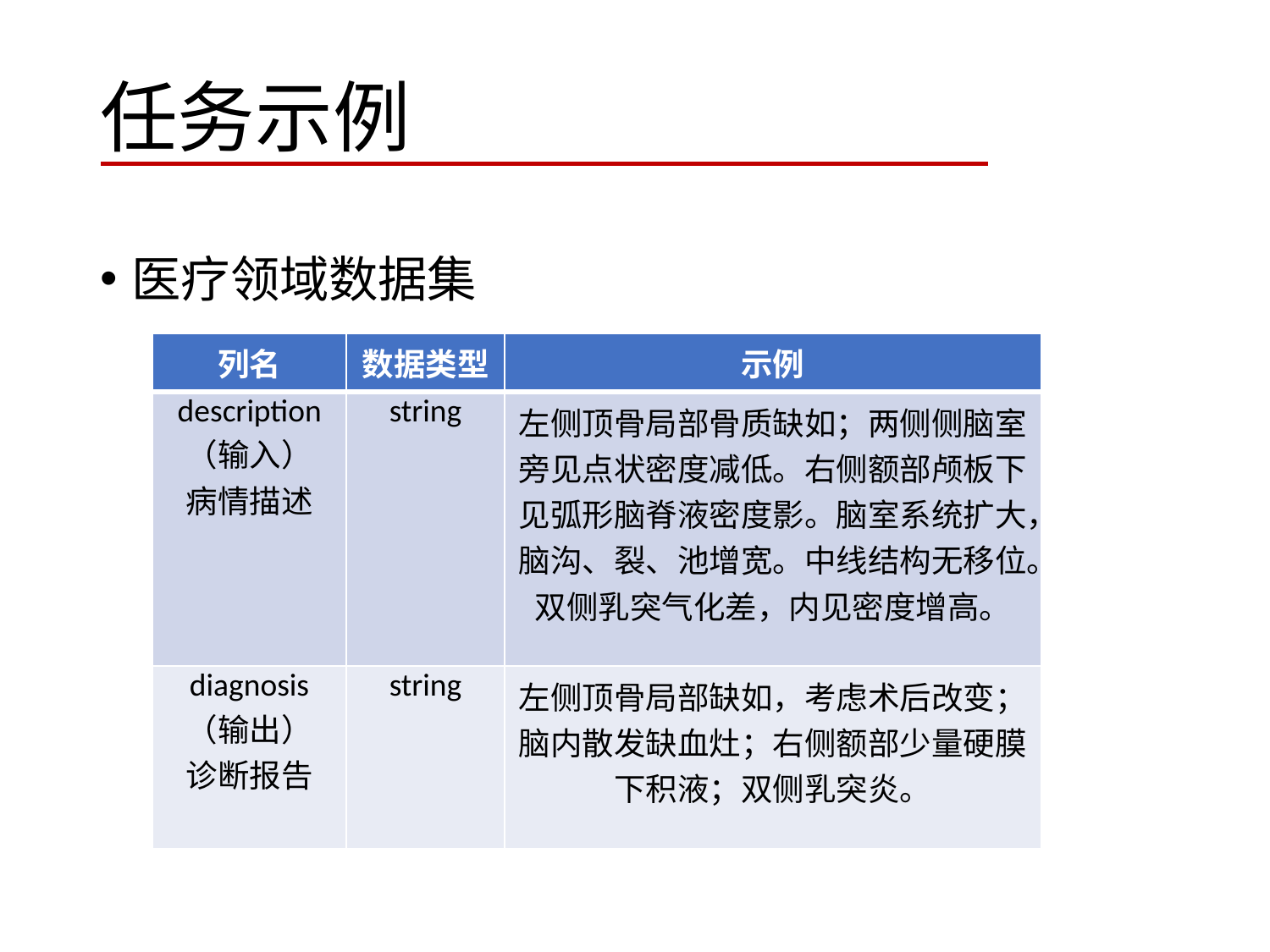

# 任务示例
医疗领域数据集

| 列名 | 数据类型 | 示例 |
| --- | --- | --- |
| description （输入） 病情描述 | string | 左侧顶骨局部骨质缺如；两侧侧脑室旁见点状密度减低。右侧额部颅板下见弧形脑脊液密度影。脑室系统扩大，脑沟、裂、池增宽。中线结构无移位。双侧乳突气化差，内见密度增高。 |
| diagnosis （输出） 诊断报告 | string | 左侧顶骨局部缺如，考虑术后改变；脑内散发缺血灶；右侧额部少量硬膜下积液；双侧乳突炎。 |